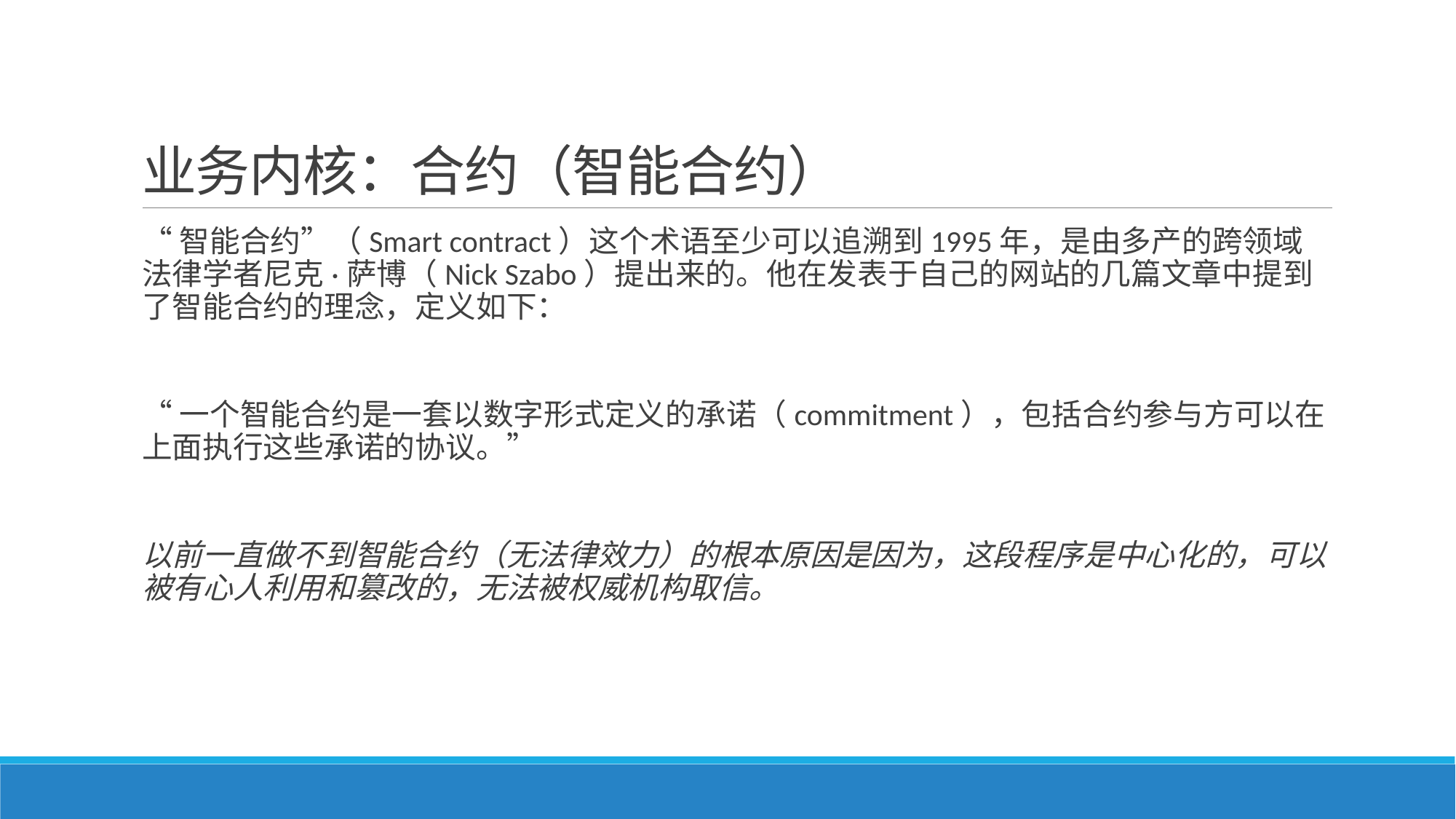

# 业务内核：合约（智能合约）
“智能合约”（Smart contract）这个术语至少可以追溯到1995年，是由多产的跨领域法律学者尼克·萨博（Nick Szabo）提出来的。他在发表于自己的网站的几篇文章中提到了智能合约的理念，定义如下：

“一个智能合约是一套以数字形式定义的承诺（commitment），包括合约参与方可以在上面执行这些承诺的协议。”

以前一直做不到智能合约（无法律效力）的根本原因是因为，这段程序是中心化的，可以被有心人利用和篡改的，无法被权威机构取信。